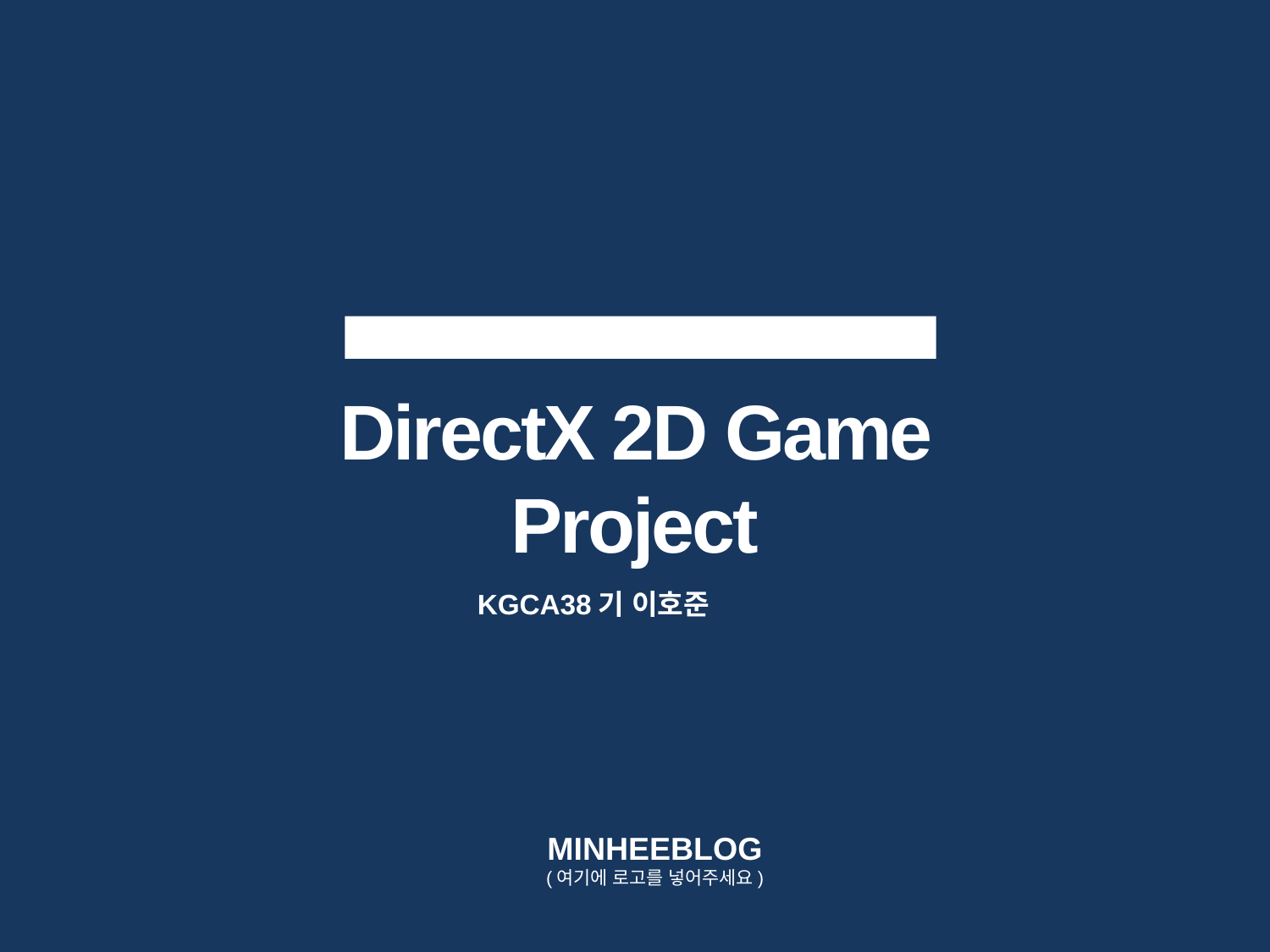

DirectX 2D Game Project
KGCA38기 이호준
MINHEEBLOG
(여기에 로고를 넣어주세요)